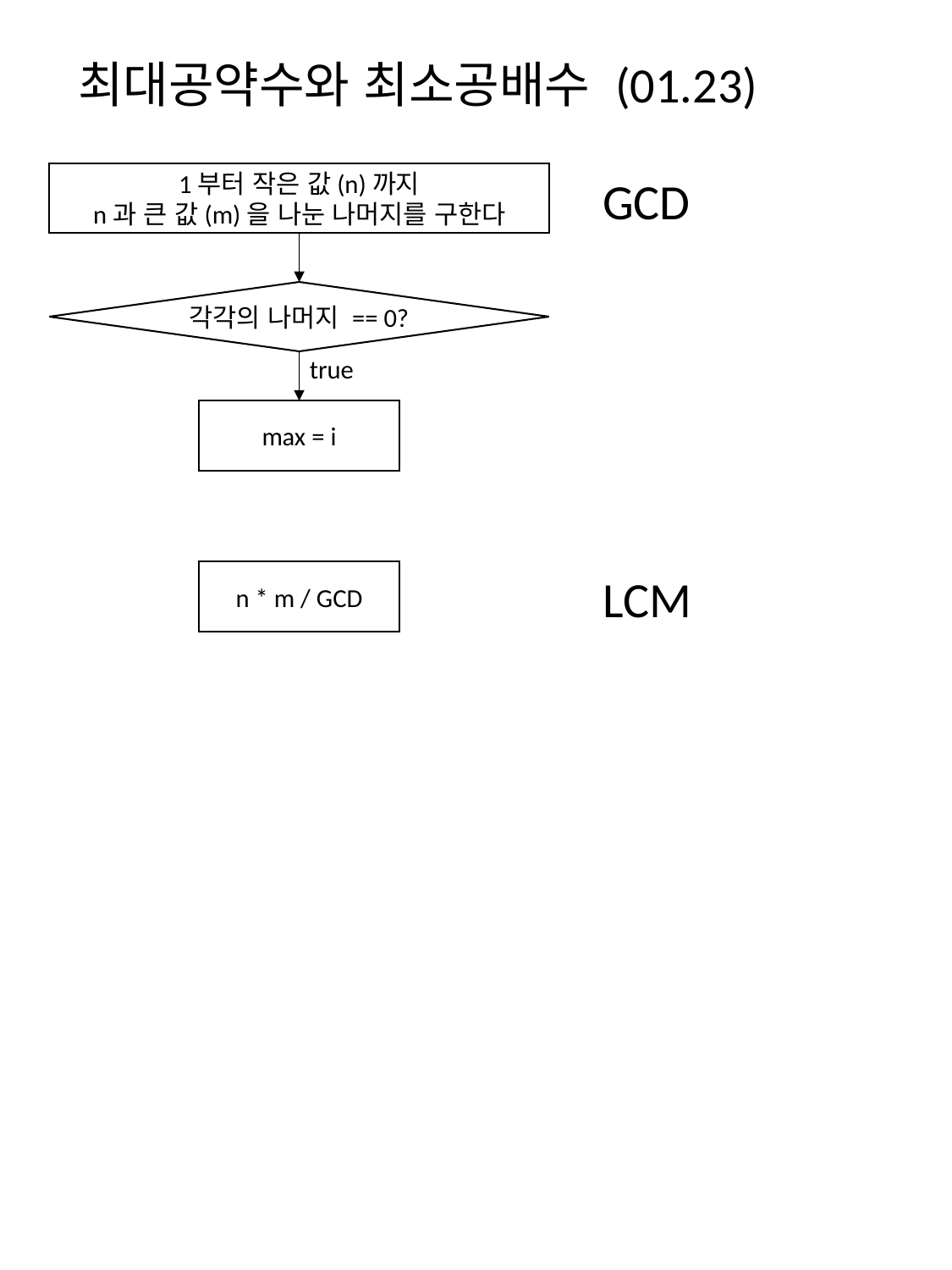

# 최대공약수와 최소공배수 (01.23)
1부터 작은 값(n)까지
n과 큰 값(m)을 나눈 나머지를 구한다
GCD
각각의 나머지 == 0?
true
max = i
n * m / GCD
LCM